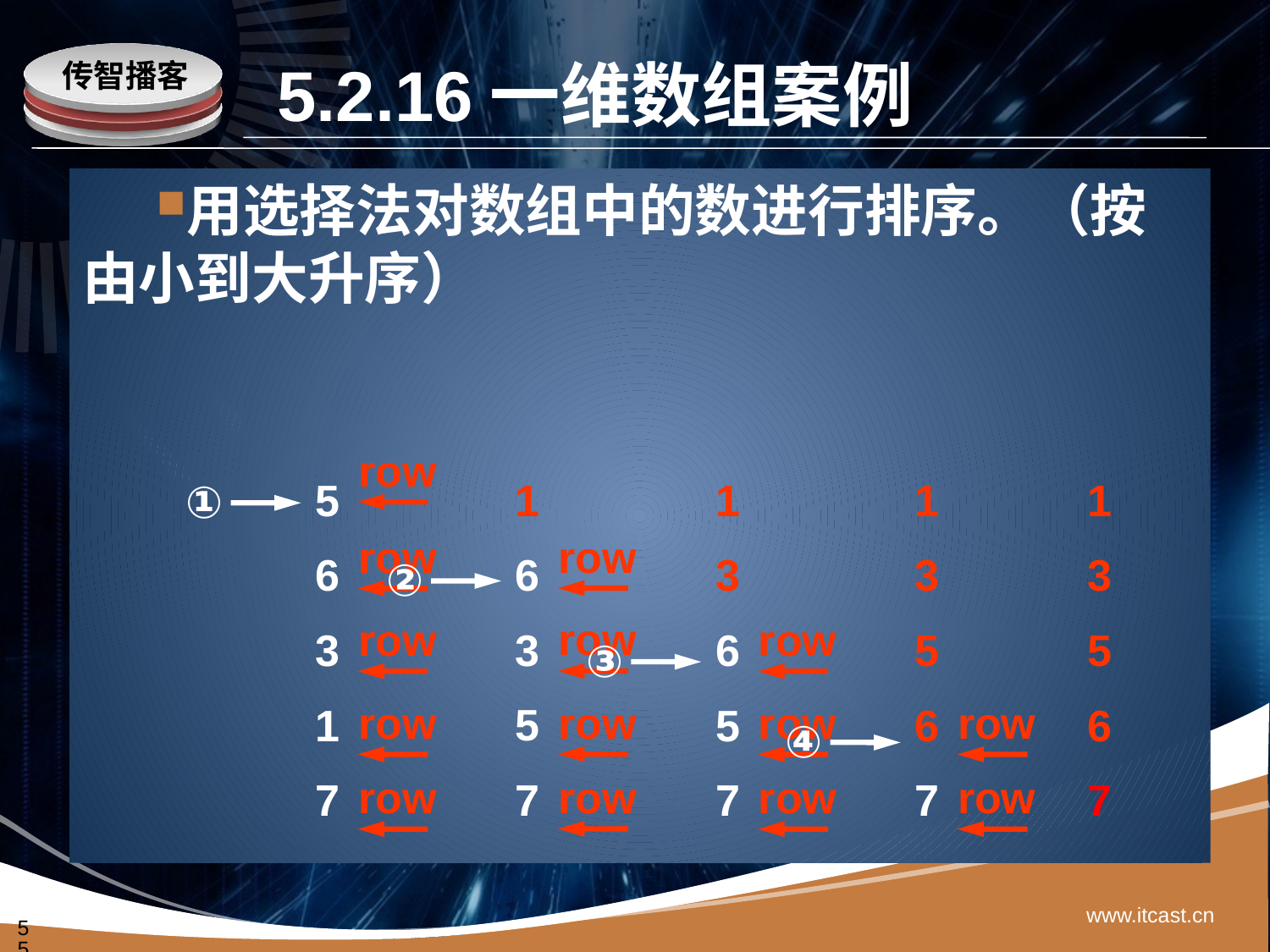

# 5.2.16一维数组案例

用选择法对数组中的数进行排序。（按由小到大升序）

row

1
6
3
5
7
5
6
3
1
7
1
3
6
5
7
1
3
5
6
7
1
3
5
6
7
①

row

row

②

row

row

row

③

row

row

row

row

④

row

row

row

row

www.itcast.cn
55